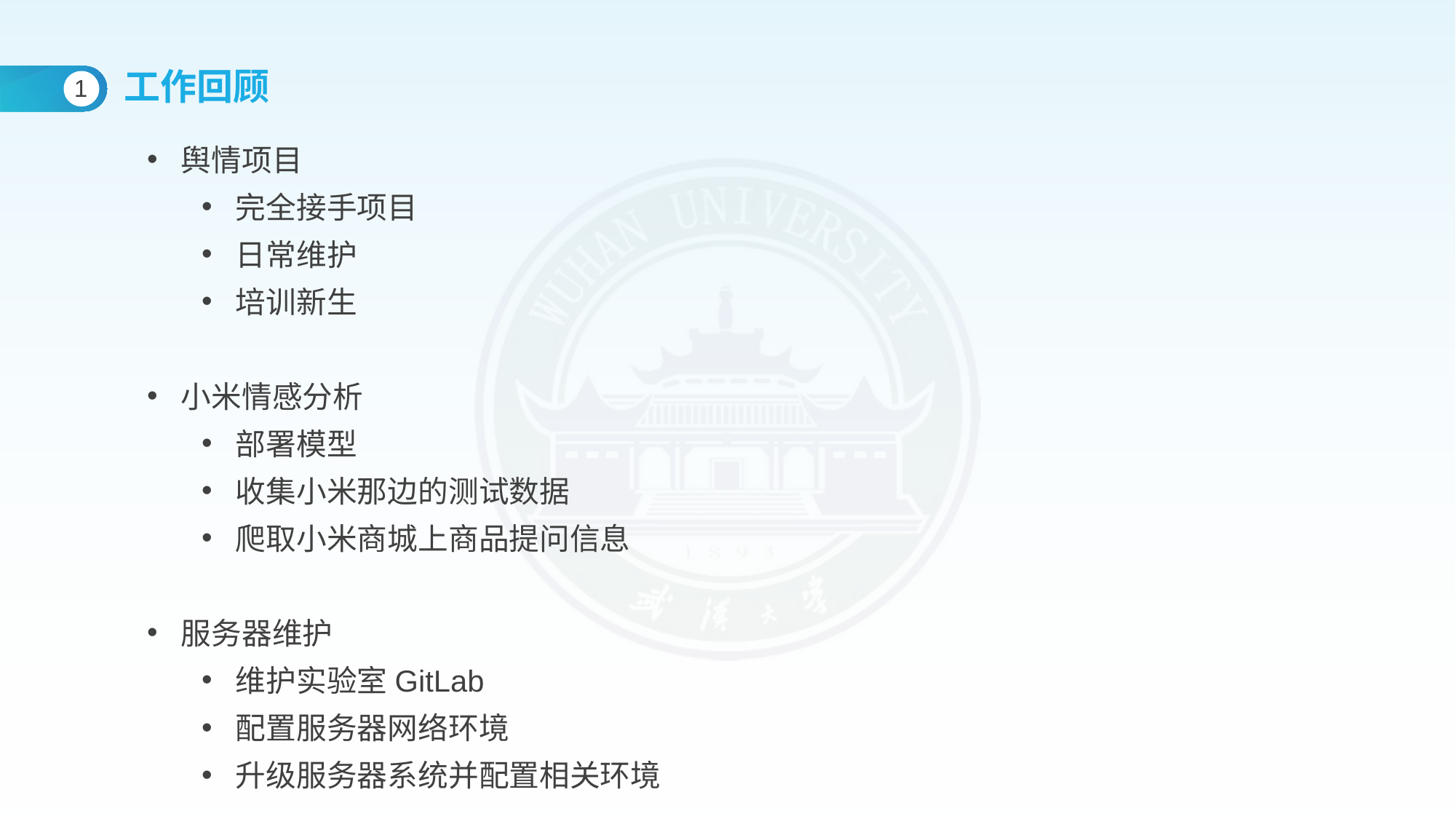

工作回顾
1
舆情项目
完全接手项目
日常维护
培训新生

小米情感分析
部署模型
收集小米那边的测试数据
爬取小米商城上商品提问信息

服务器维护
维护实验室GitLab
配置服务器网络环境
升级服务器系统并配置相关环境